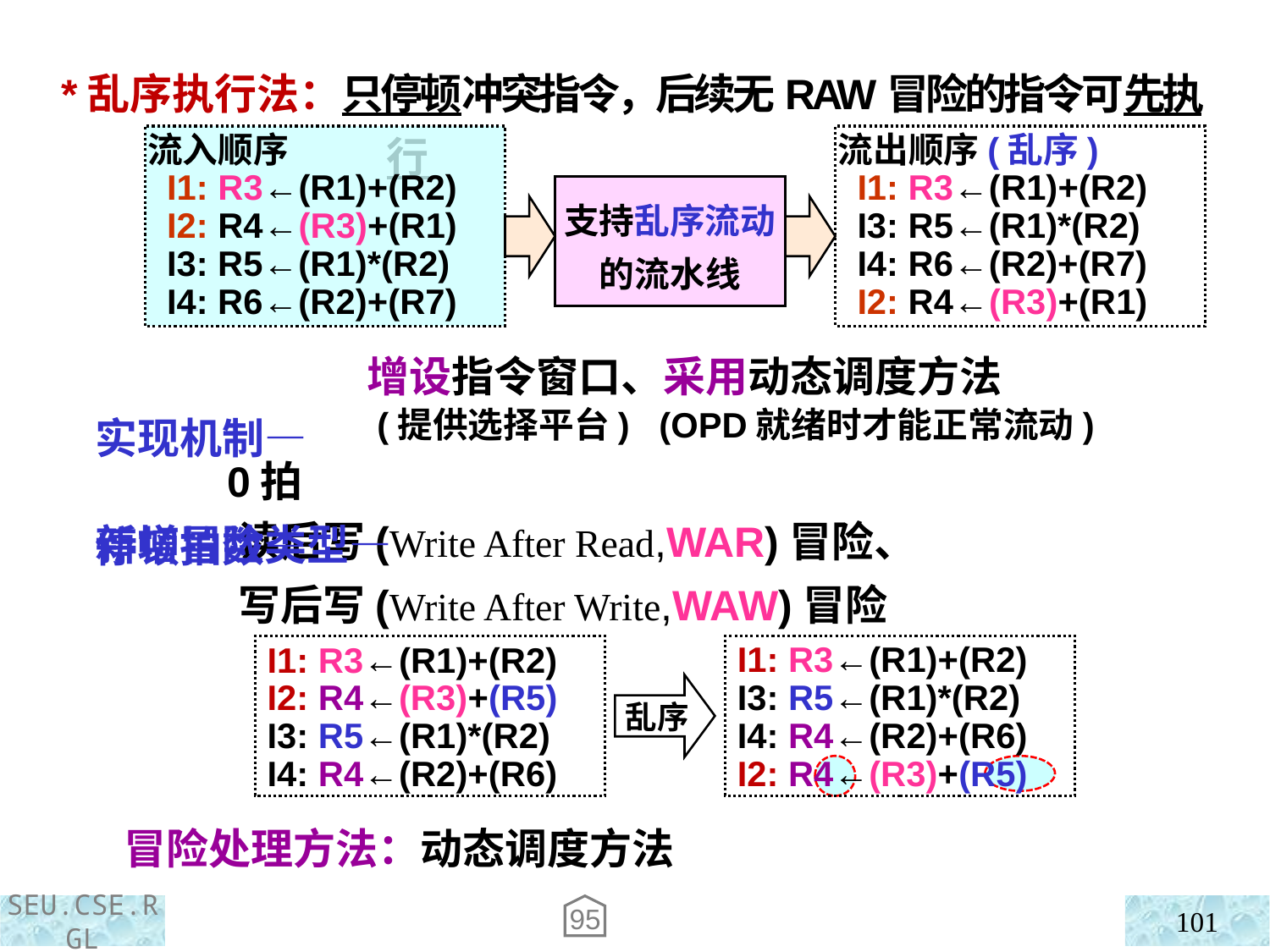

*乱序执行法：只停顿冲突指令，后续无RAW冒险的指令可先执行

     实现机制—

     停顿拍数—
流入顺序
  I1: R3←(R1)+(R2)
  I2: R4←(R3)+(R1)
  I3: R5←(R1)*(R2)
  I4: R6←(R2)+(R7)
流出顺序(乱序)
  I1: R3←(R1)+(R2)
  I3: R5←(R1)*(R2)
  I4: R6←(R2)+(R7)
  I2: R4←(R3)+(R1)
支持乱序流动
的流水线

增设指令窗口、采用动态调度方法
 (提供选择平台)   (OPD就绪时才能正常流动)
                0拍
     新增冒险类型—
                    读后写(Write After Read,WAR)冒险、
                    写后写(Write After Write,WAW)冒险

        冒险处理方法：动态调度方法
 I1: R3←(R1)+(R2)
 I3: R5←(R1)*(R2)
 I4: R4←(R2)+(R6)
 I2: R4←(R3)+(R5)

 I1: R3←(R1)+(R2)
 I2: R4←(R3)+(R5)
 I3: R5←(R1)*(R2)
 I4: R4←(R2)+(R6)
乱序

95
101